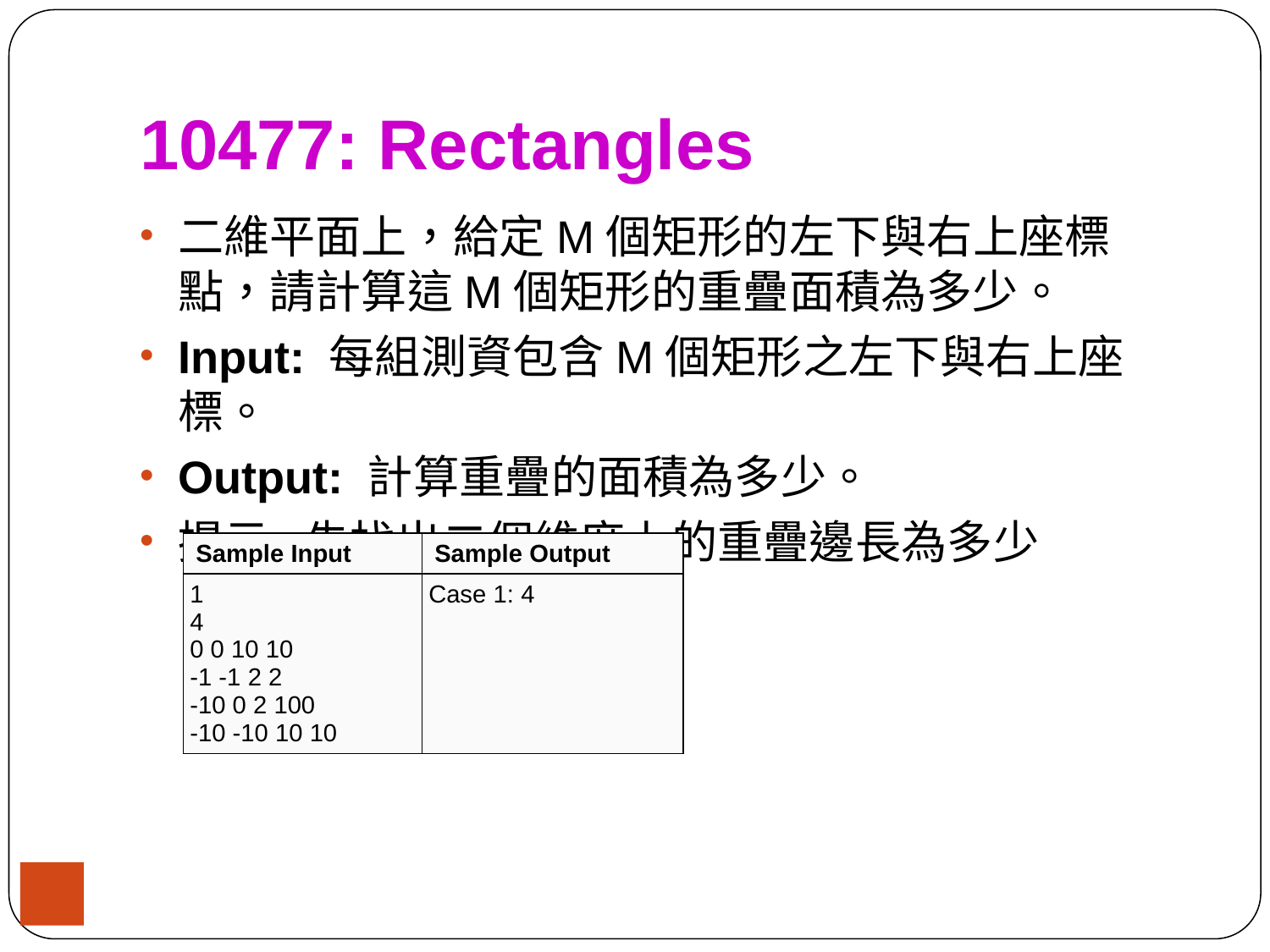

# 10477: Rectangles
二維平面上，給定M個矩形的左下與右上座標點，請計算這M個矩形的重疊面積為多少。
Input: 每組測資包含M個矩形之左下與右上座標。
Output: 計算重疊的面積為多少。
提示:先找出二個維度上的重疊邊長為多少
| Sample Input | Sample Output |
| --- | --- |
| 1 4 0 0 10 10 -1 -1 2 2 -10 0 2 100 -10 -10 10 10 | Case 1: 4 |